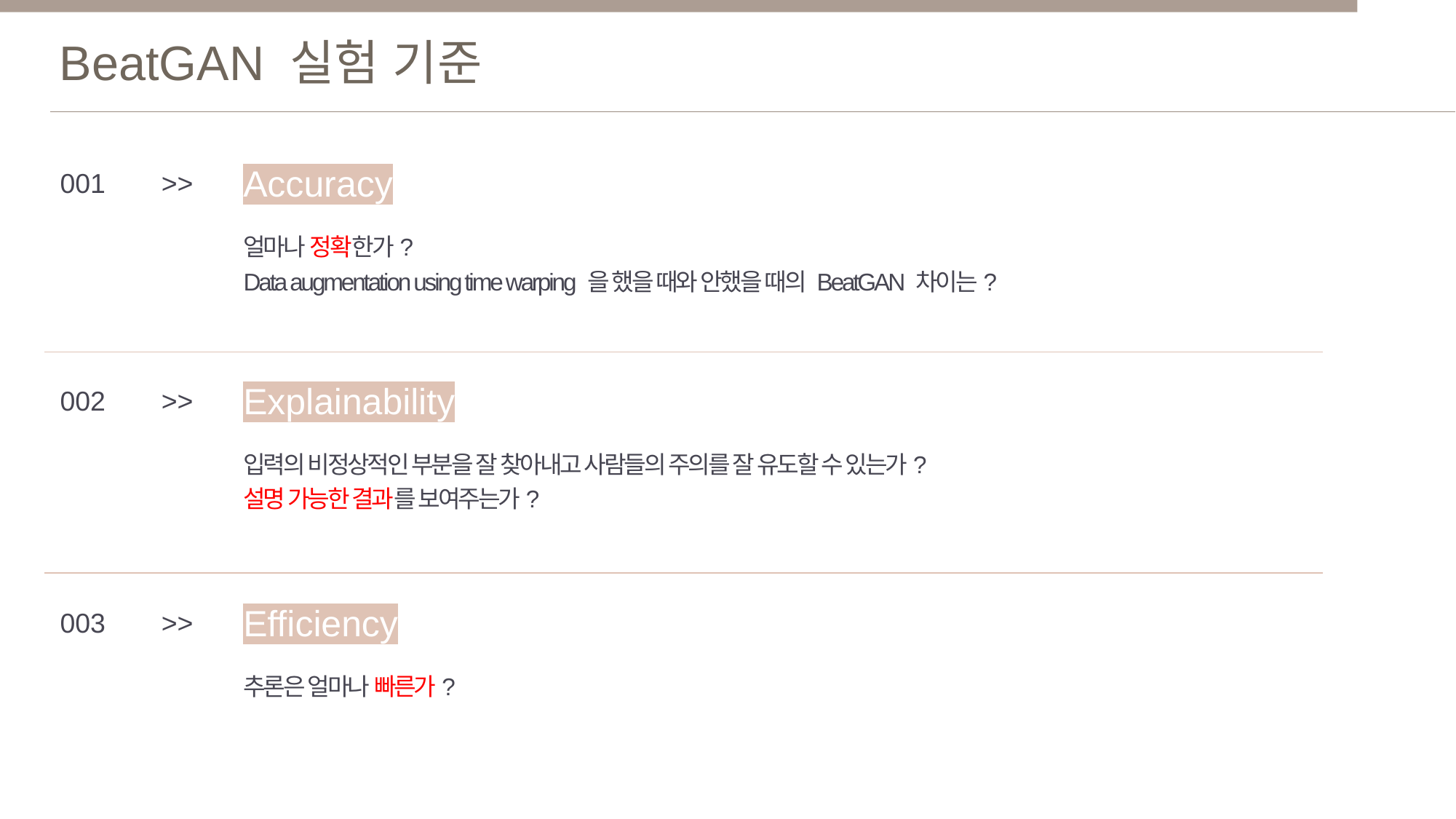

BeatGAN 실험 기준
Accuracy
001
>>
얼마나 정확한가?
Data augmentation using time warping 을 했을 때와 안했을 때의 BeatGAN 차이는?
Explainability
002
>>
입력의 비정상적인 부분을 잘 찾아내고 사람들의 주의를 잘 유도할 수 있는가?
설명 가능한 결과를 보여주는가?
Efficiency
003
>>
추론은 얼마나 빠른가?